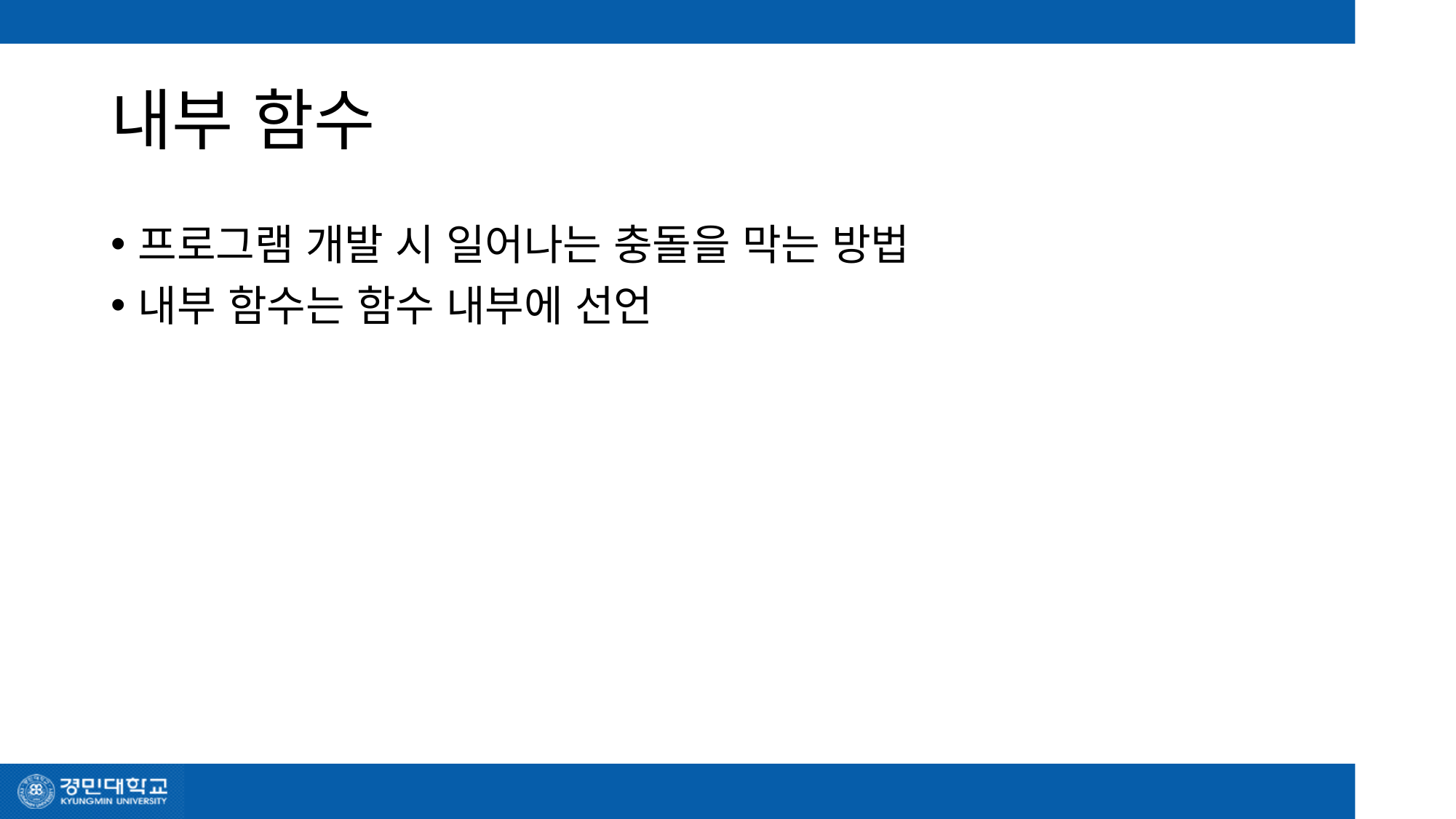

# 내부 함수
프로그램 개발 시 일어나는 충돌을 막는 방법
내부 함수는 함수 내부에 선언